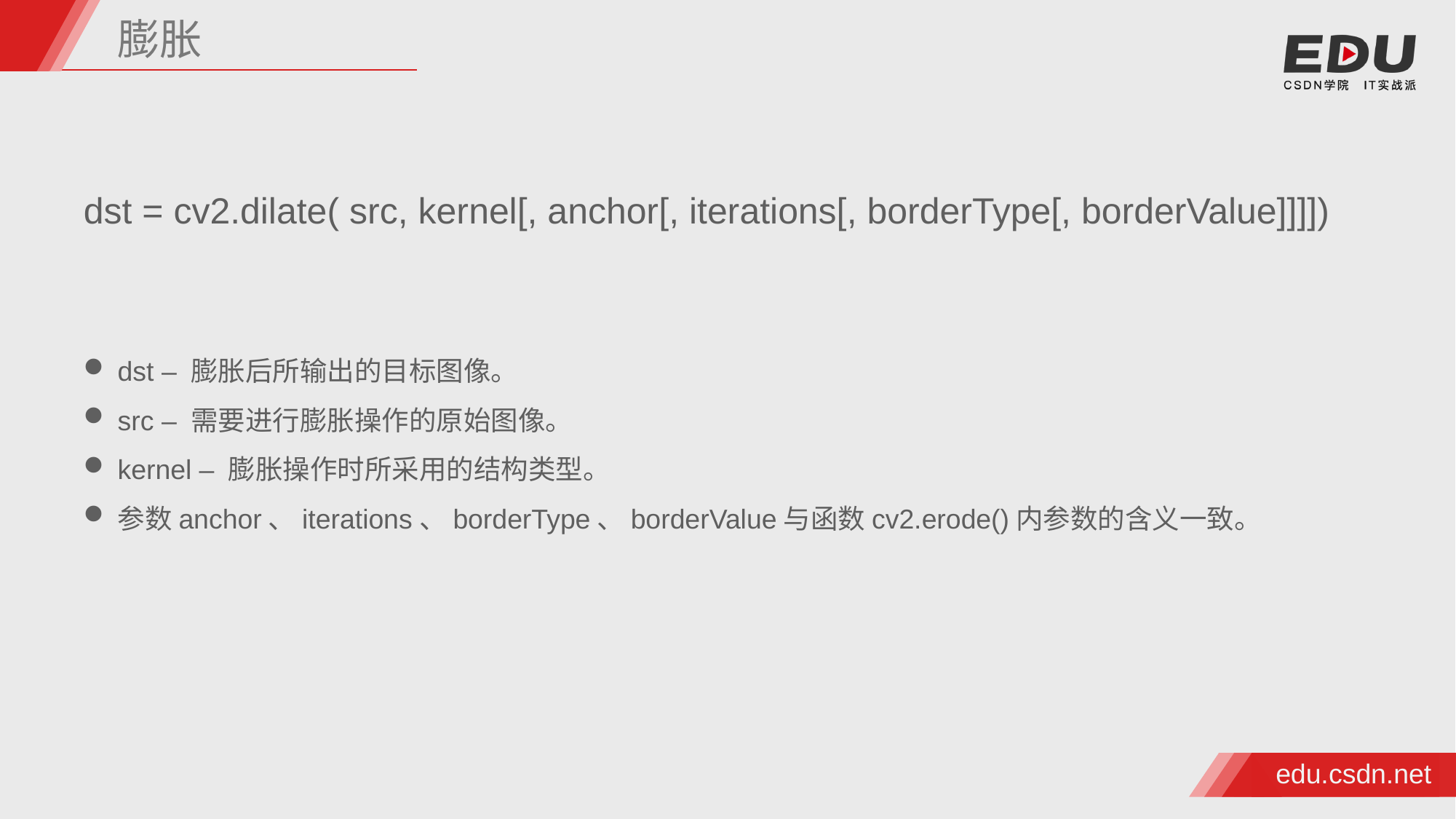

膨胀

dst = cv2.dilate( src, kernel[, anchor[, iterations[, borderType[, borderValue]]]])
dst – 膨胀后所输出的目标图像。
src – 需要进行膨胀操作的原始图像。
kernel – 膨胀操作时所采用的结构类型。
参数anchor、iterations、borderType、borderValue与函数cv2.erode()内参数的含义一致。